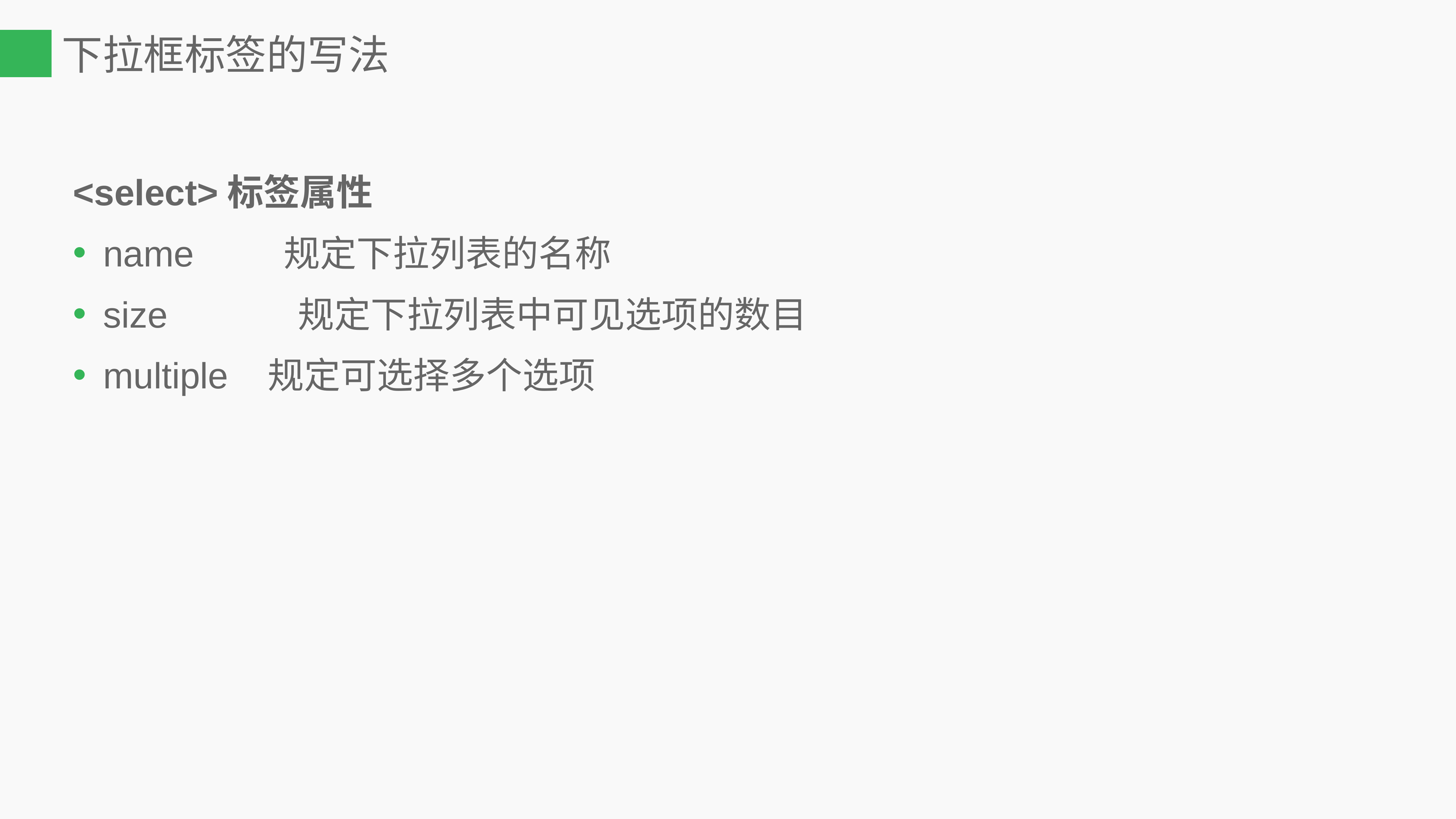

# 下拉框标签的写法
<select>标签属性
name        规定下拉列表的名称
size            规定下拉列表中可见选项的数目
multiple   规定可选择多个选项